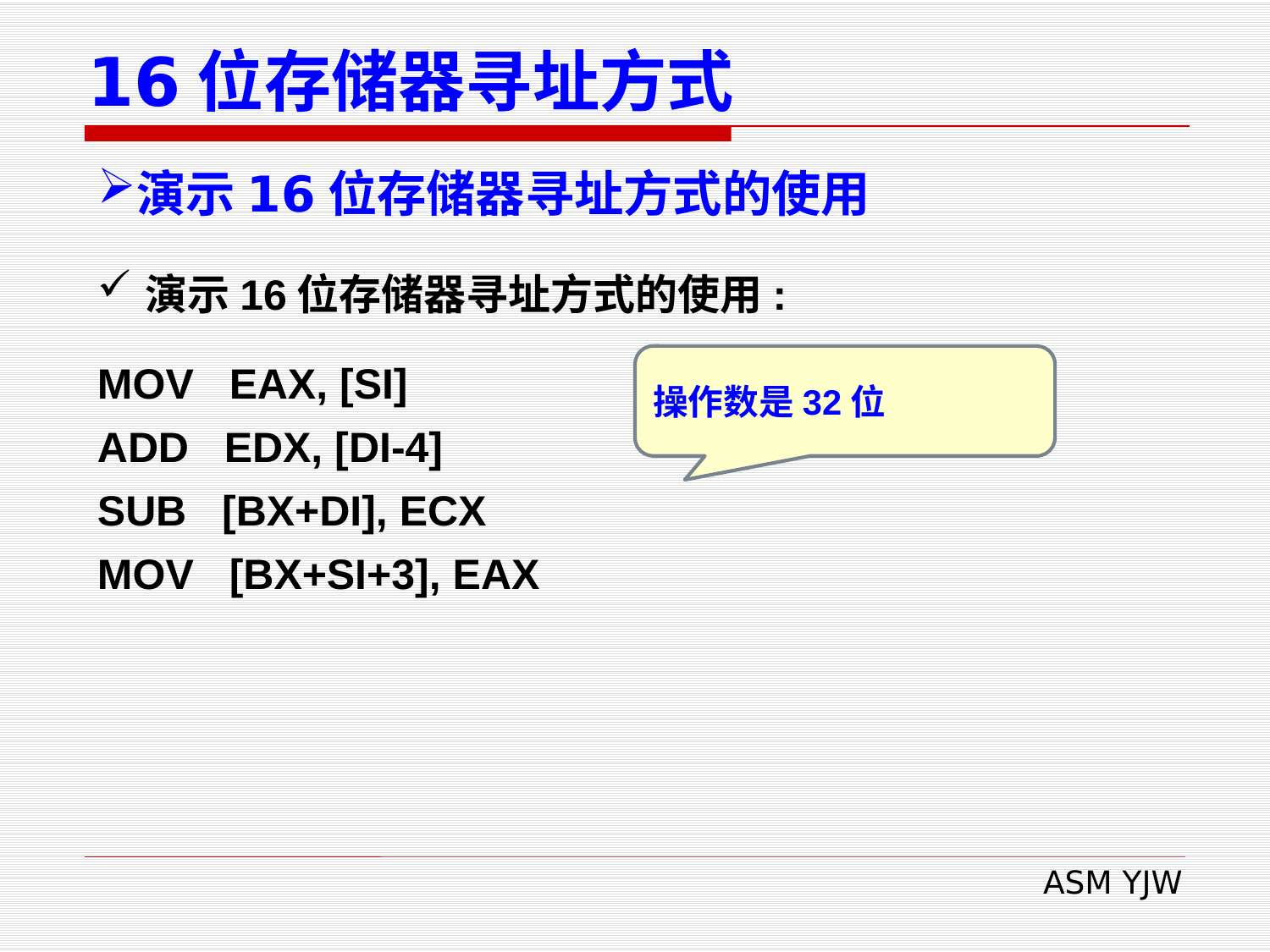

# 16位存储器寻址方式
演示16位存储器寻址方式的使用
演示16位存储器寻址方式的使用:
MOV   EAX, [SI]
ADD   EDX, [DI-4]
SUB   [BX+DI], ECX
MOV   [BX+SI+3], EAX
操作数是32位